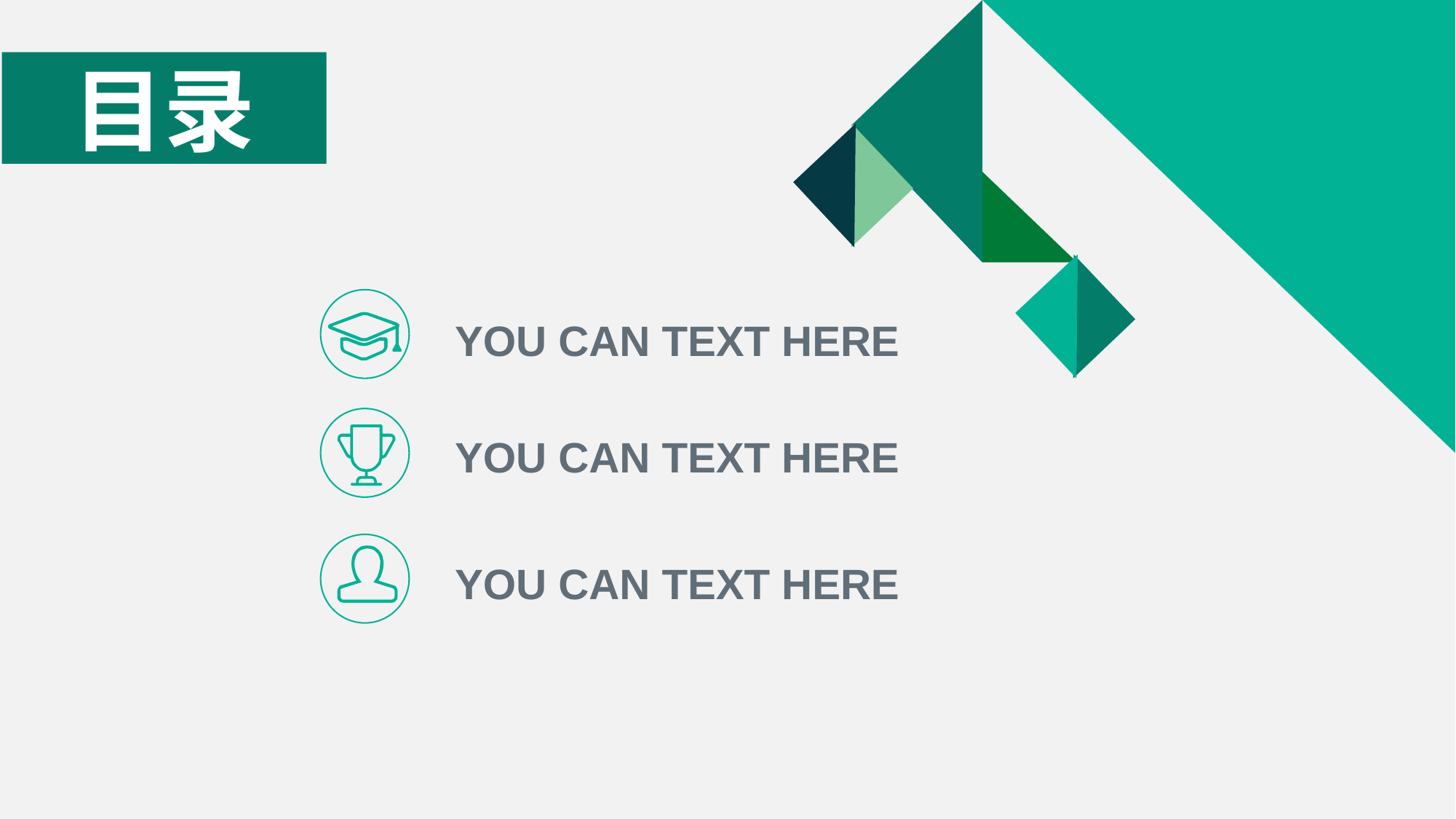

目录

YOU CAN TEXT HERE

YOU CAN TEXT HERE

YOU CAN TEXT HERE